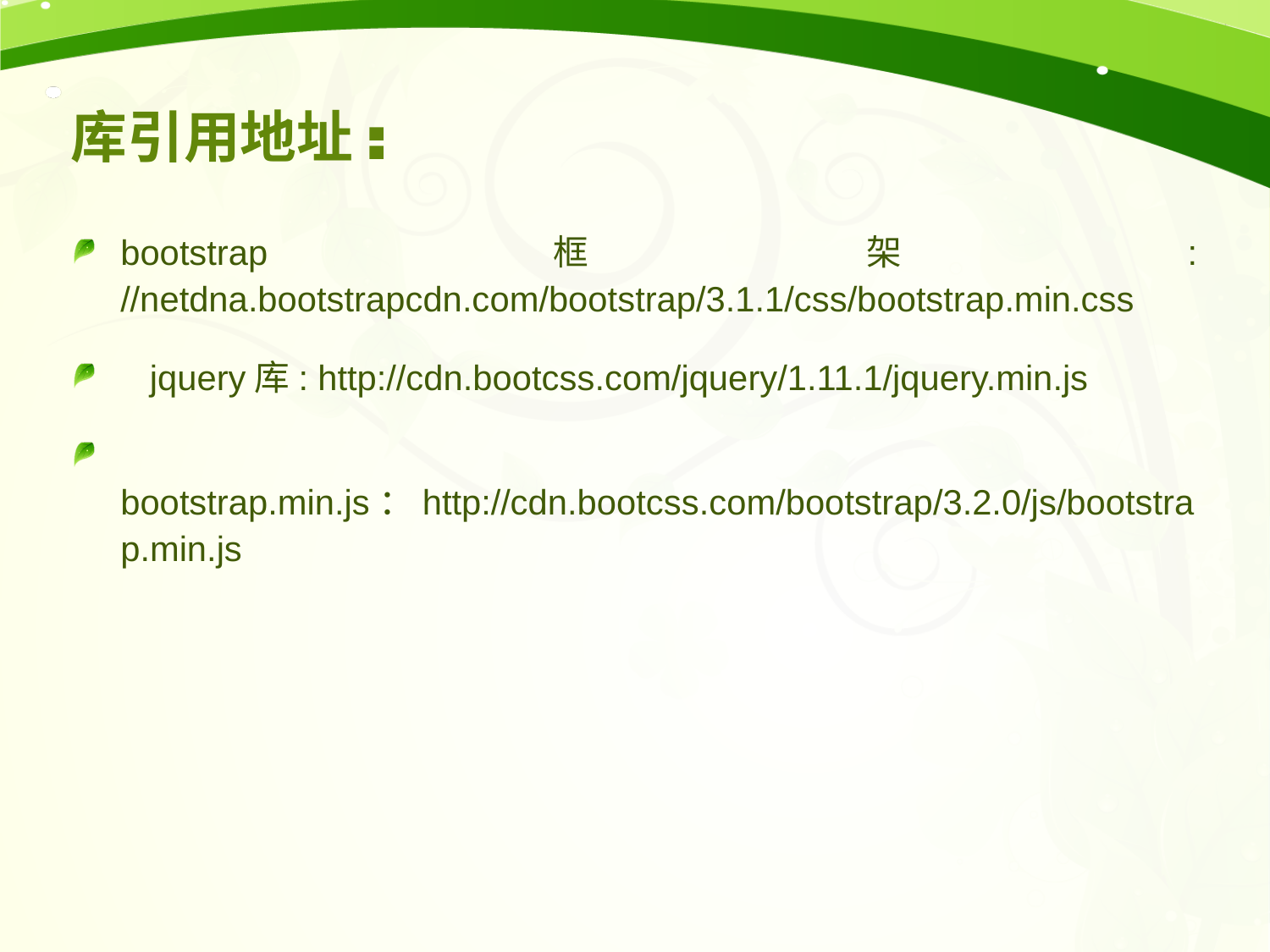

# 库引用地址:
bootstrap框架: //netdna.bootstrapcdn.com/bootstrap/3.1.1/css/bootstrap.min.css
   jquery库: http://cdn.bootcss.com/jquery/1.11.1/jquery.min.js
   bootstrap.min.js：http://cdn.bootcss.com/bootstrap/3.2.0/js/bootstrap.min.js